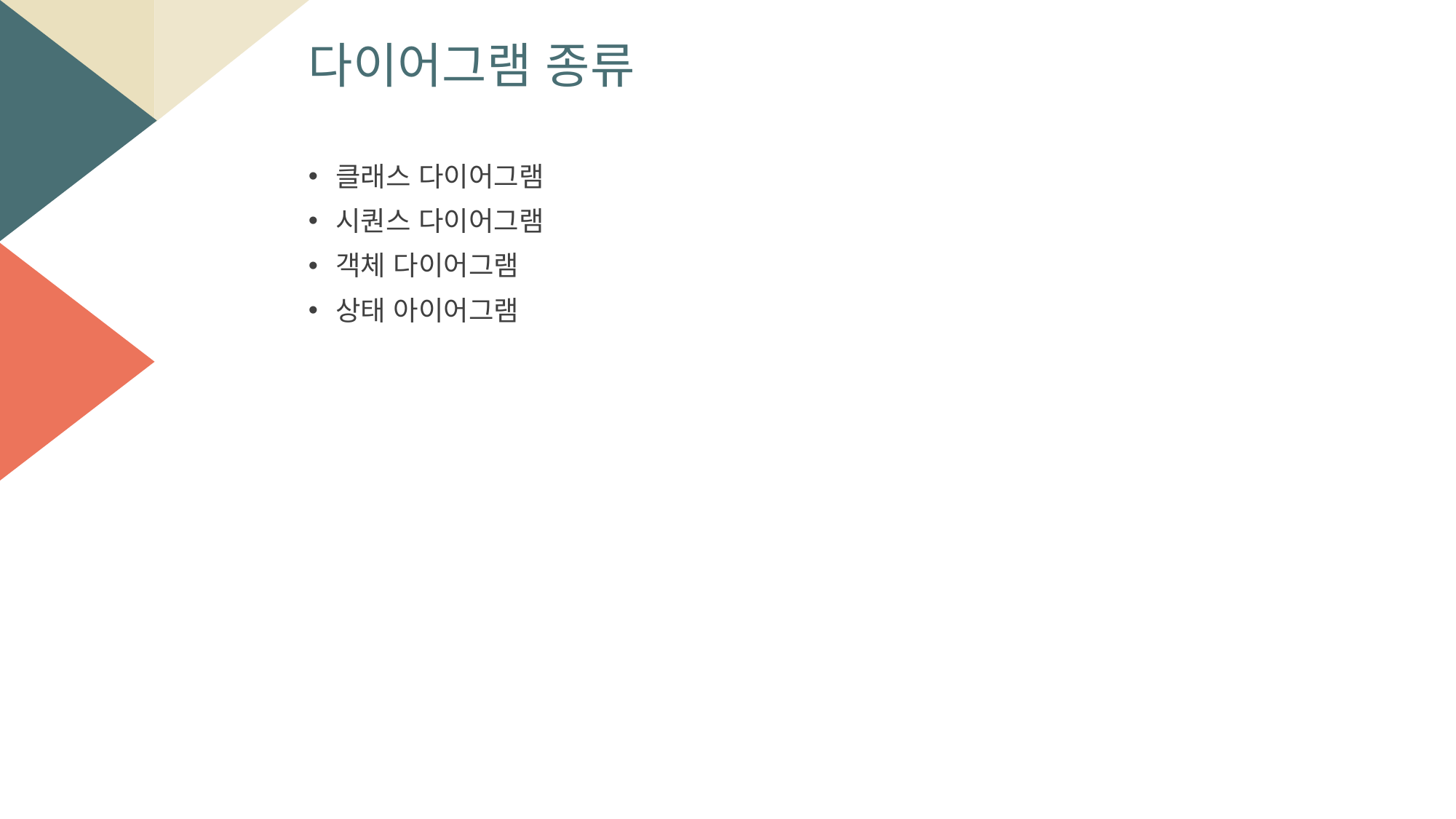

다이어그램 종류
클래스 다이어그램
시퀀스 다이어그램
객체 다이어그램
상태 아이어그램